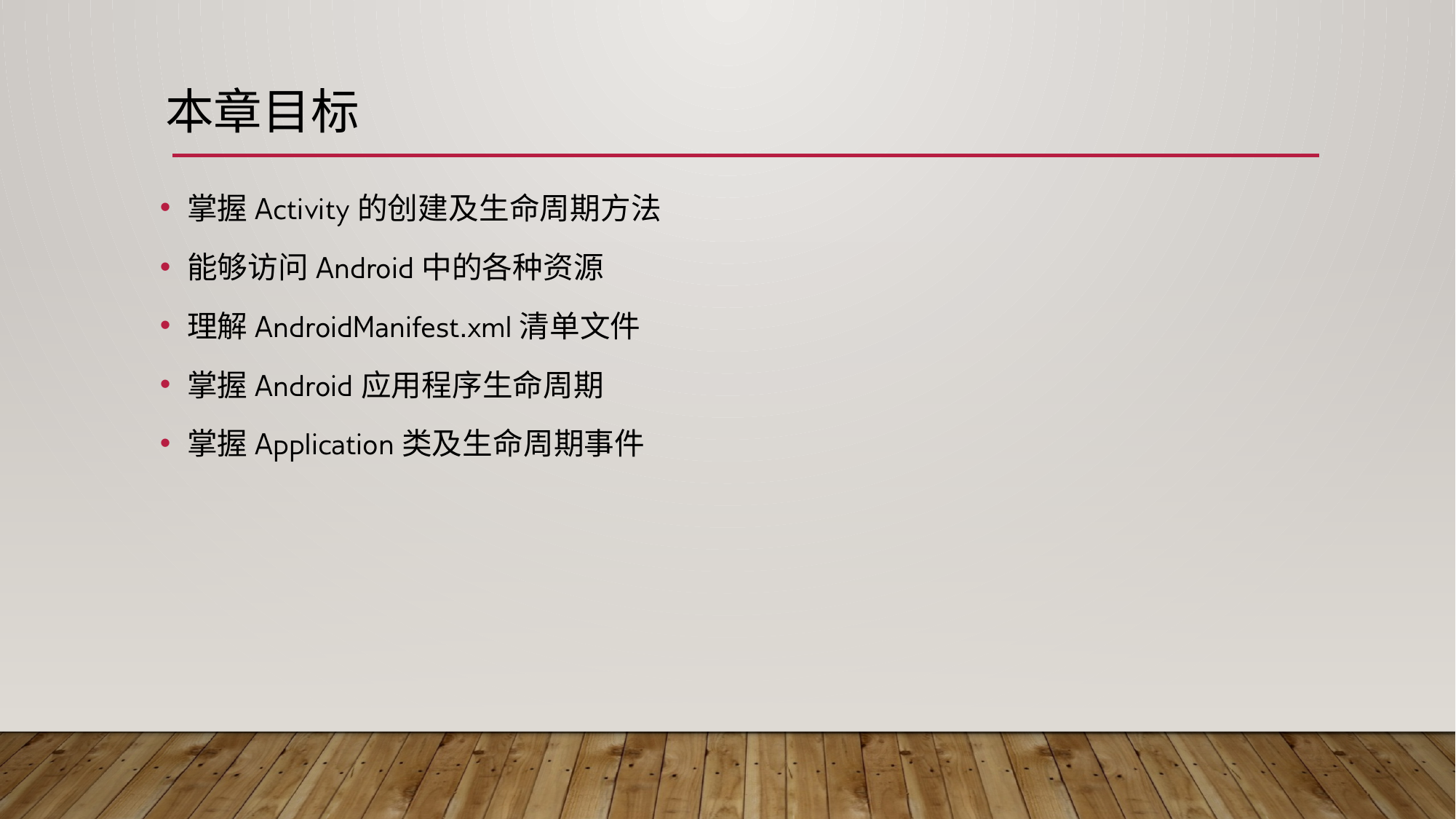

# 本章目标
掌握Activity的创建及生命周期方法
能够访问Android中的各种资源
理解AndroidManifest.xml清单文件
掌握Android应用程序生命周期
掌握Application类及生命周期事件